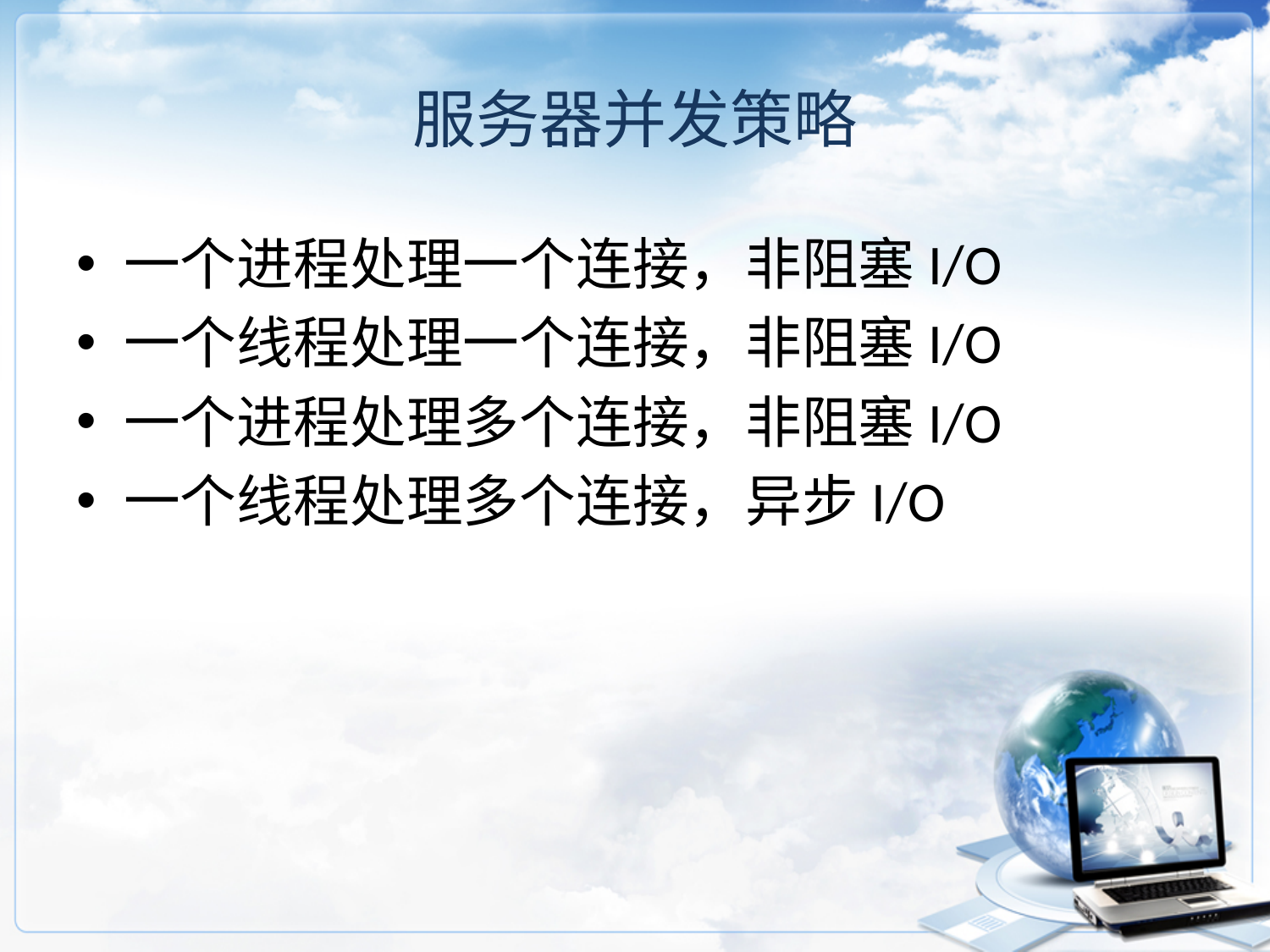

# 服务器并发策略
一个进程处理一个连接，非阻塞I/O
一个线程处理一个连接，非阻塞I/O
一个进程处理多个连接，非阻塞I/O
一个线程处理多个连接，异步I/O